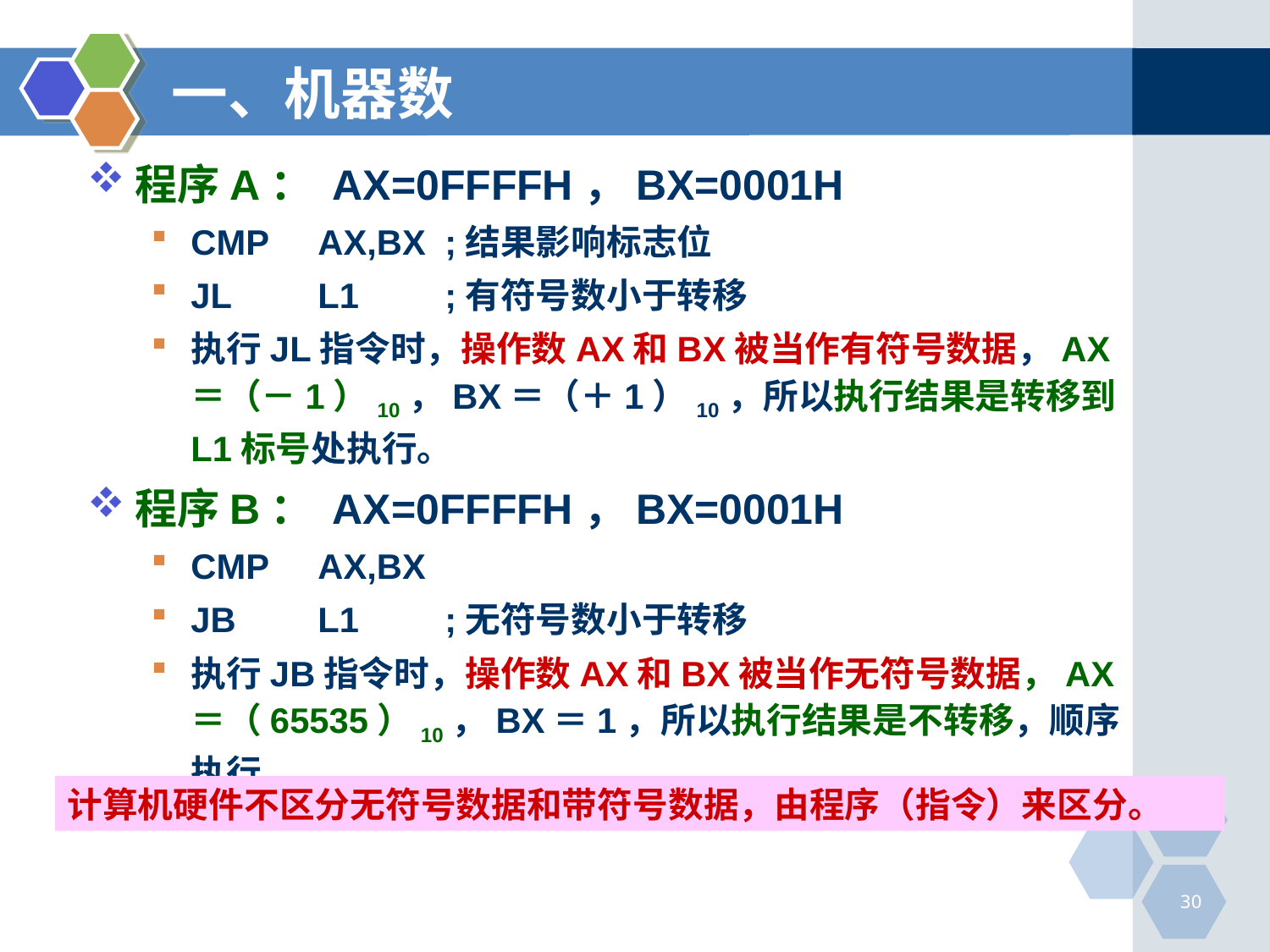

# 一、机器数
程序A： AX=0FFFFH，BX=0001H
CMP	AX,BX	;结果影响标志位
JL	L1	;有符号数小于转移
执行JL指令时，操作数AX和BX被当作有符号数据，AX＝（－1）10，BX＝（＋1）10，所以执行结果是转移到L1标号处执行。
程序B： AX=0FFFFH，BX=0001H
CMP	AX,BX
JB	L1	;无符号数小于转移
执行JB指令时，操作数AX和BX被当作无符号数据，AX＝（65535）10，BX＝1，所以执行结果是不转移，顺序执行。
计算机硬件不区分无符号数据和带符号数据，由程序（指令）来区分。
30